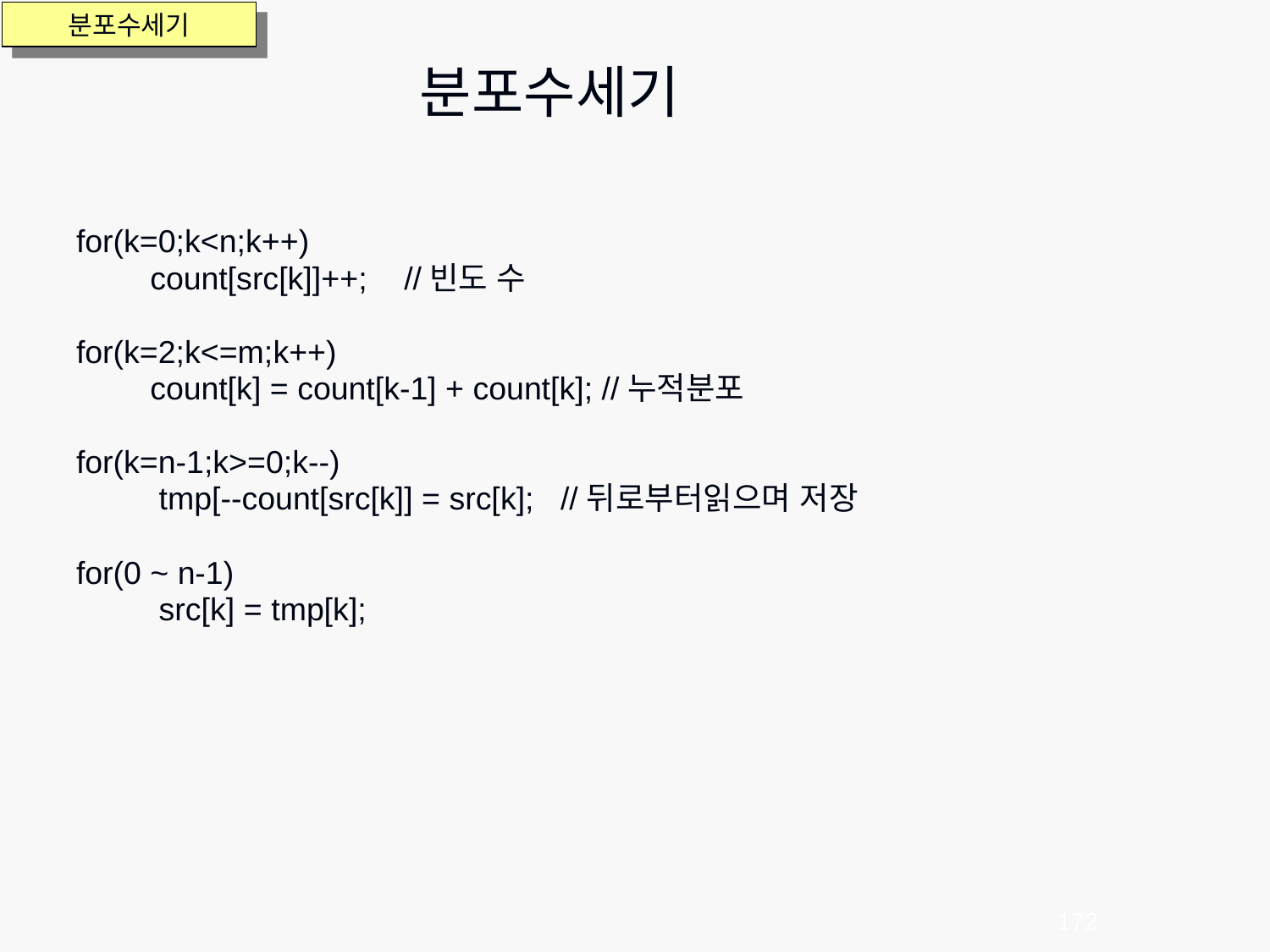

분포수세기
for(k=0;k<n;k++)
	count[src[k]]++;	//빈도 수

for(k=2;k<=m;k++)
	count[k] = count[k-1] + count[k]; //누적분포

for(k=n-1;k>=0;k--)
	 tmp[--count[src[k]] = src[k];   //뒤로부터읽으며 저장

for(0 ~ n-1)
	 src[k] = tmp[k];

분포수세기
172